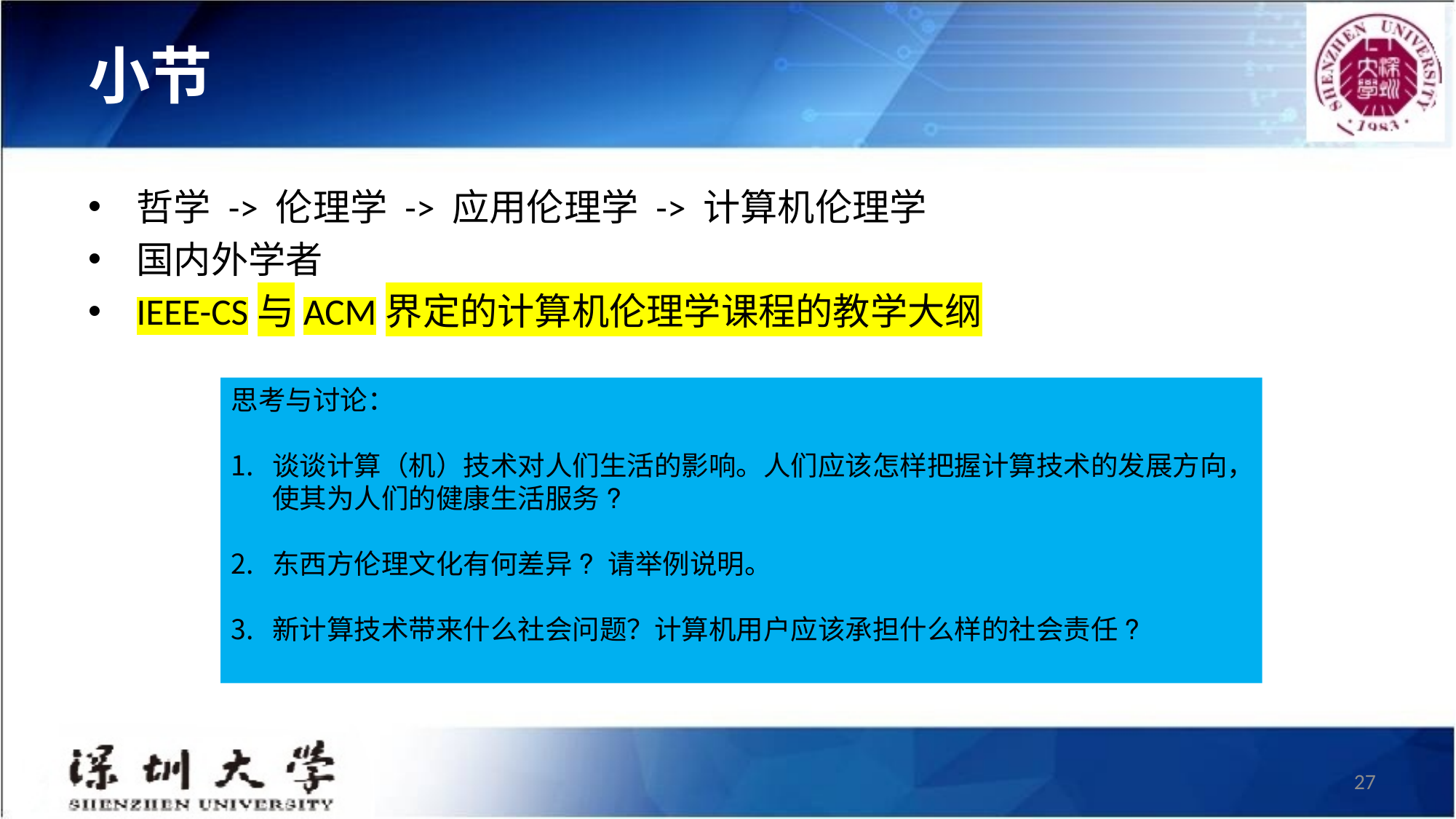

# 小节
哲学 -> 伦理学 -> 应用伦理学 -> 计算机伦理学
国内外学者
IEEE-CS与ACM界定的计算机伦理学课程的教学大纲

思考与讨论：

谈谈计算（机）技术对人们生活的影响。人们应该怎样把握计算技术的发展方向，使其为人们的健康生活服务?

东西方伦理文化有何差异? 请举例说明。

新计算技术带来什么社会问题？计算机用户应该承担什么样的社会责任?

27